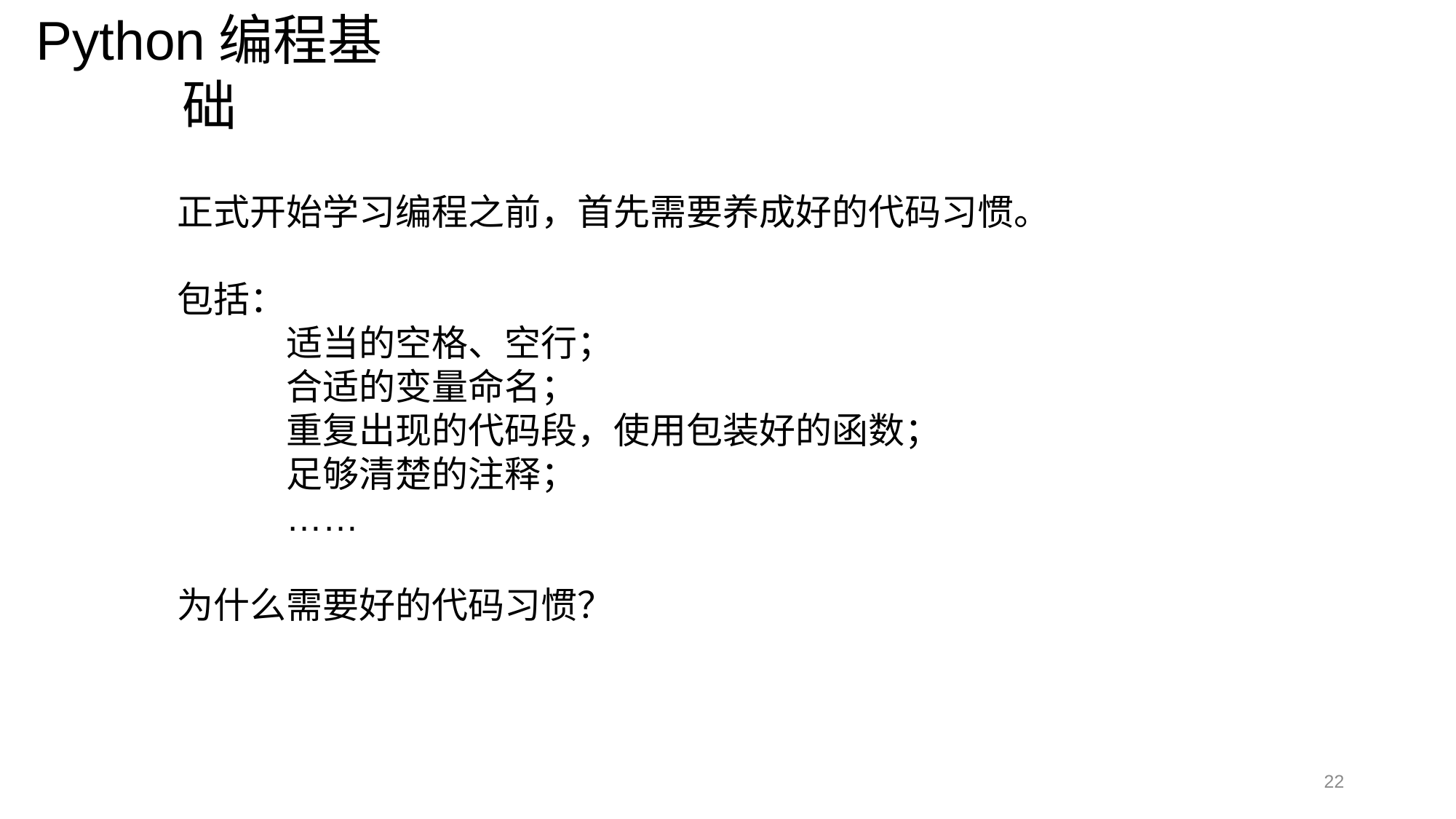

Python编程基础
正式开始学习编程之前，首先需要养成好的代码习惯。

包括：
	适当的空格、空行；
	合适的变量命名；
	重复出现的代码段，使用包装好的函数；
	足够清楚的注释；
	……

为什么需要好的代码习惯？
22